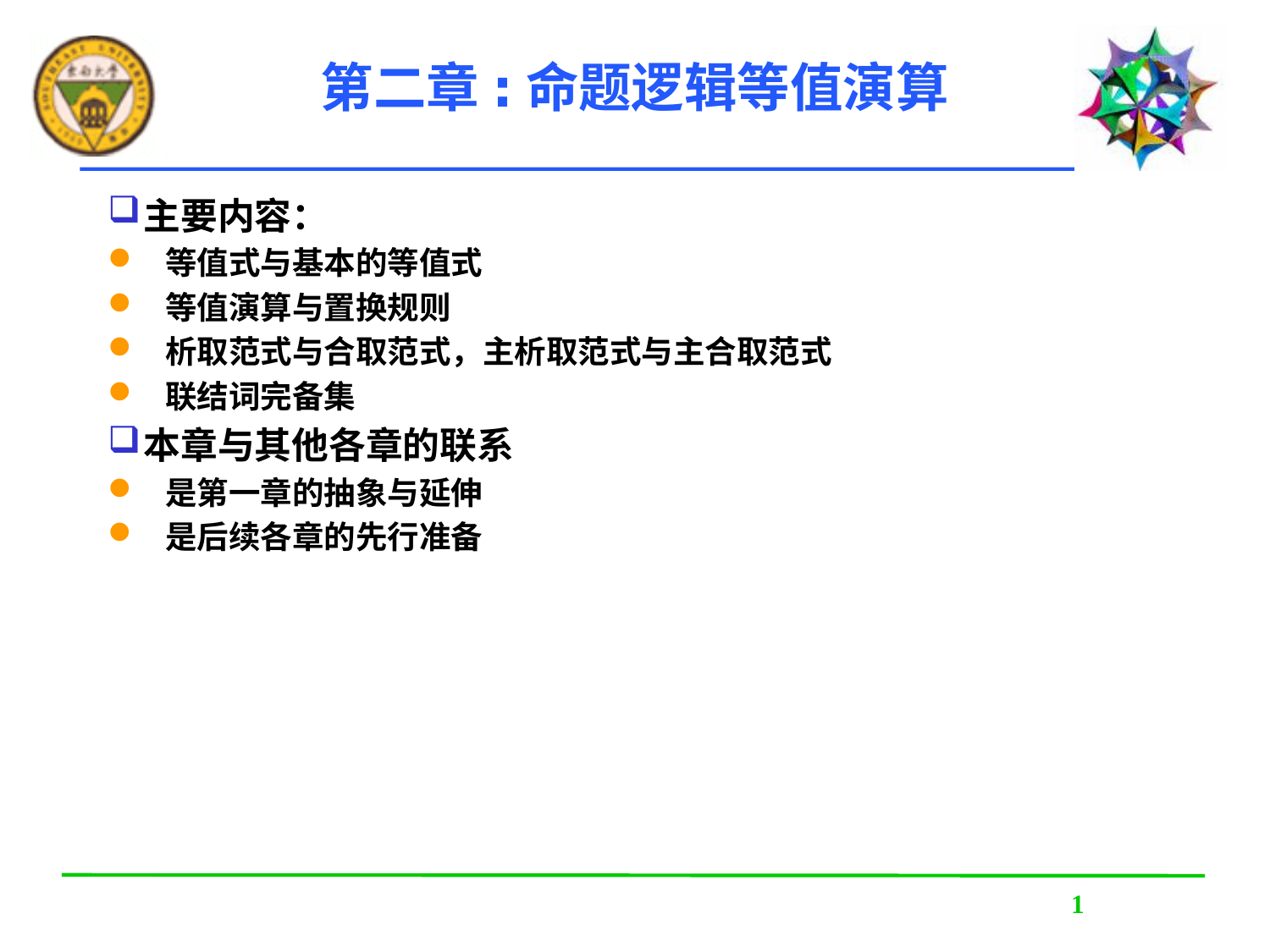

# 第二章:命题逻辑等值演算
主要内容：
  等值式与基本的等值式
  等值演算与置换规则
  析取范式与合取范式，主析取范式与主合取范式
  联结词完备集
本章与其他各章的联系
  是第一章的抽象与延伸
  是后续各章的先行准备